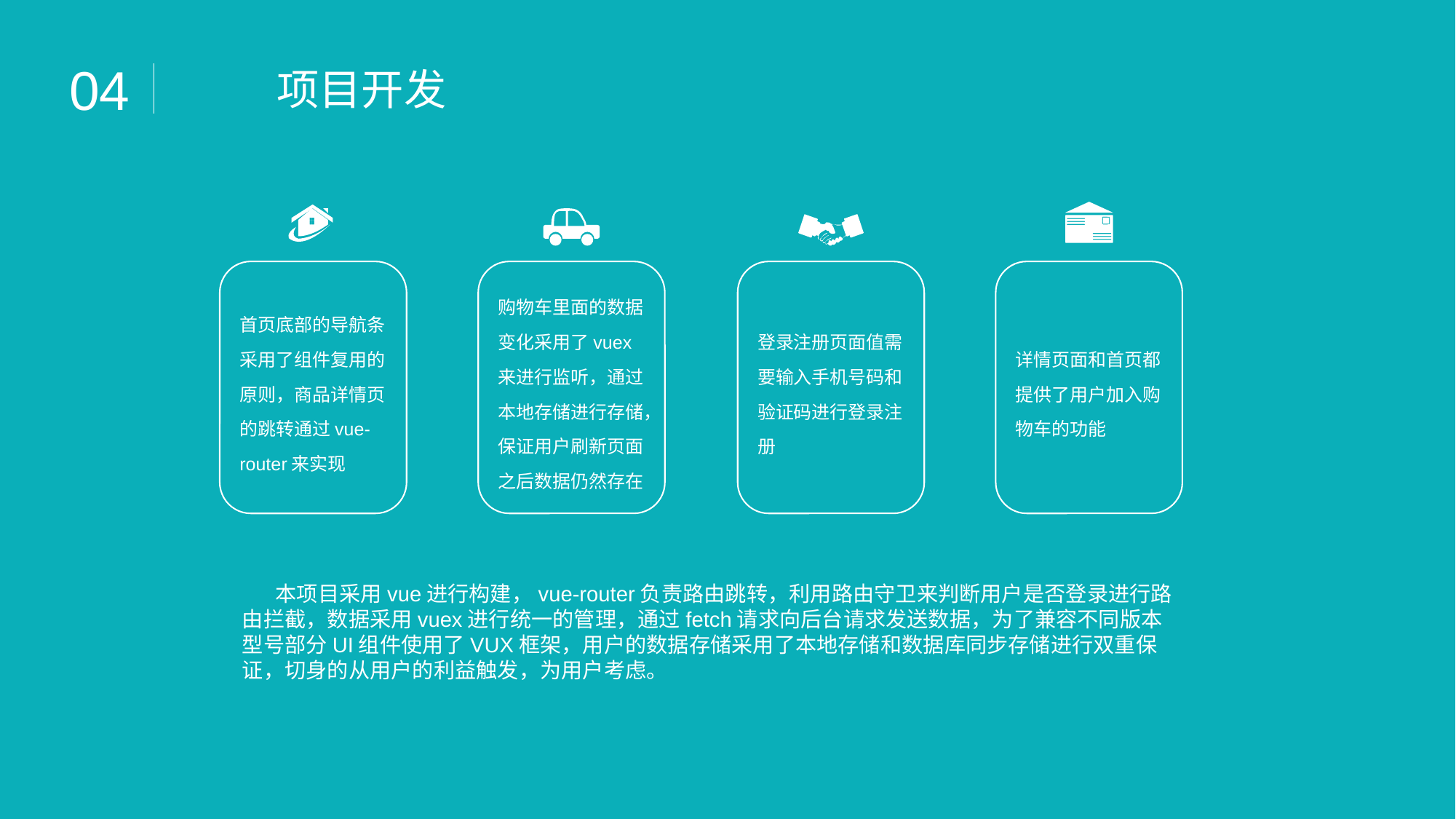

04
项目开发

首页底部的导航条采用了组件复用的原则，商品详情页的跳转通过vue-router来实现

购物车里面的数据变化采用了vuex来进行监听，通过本地存储进行存储，保证用户刷新页面之后数据仍然存在

登录注册页面值需要输入手机号码和验证码进行登录注册
详情页面和首页都提供了用户加入购物车的功能
      本项目采用vue进行构建，vue-router负责路由跳转，利用路由守卫来判断用户是否登录进行路由拦截，数据采用vuex进行统一的管理，通过fetch请求向后台请求发送数据，为了兼容不同版本型号部分UI组件使用了VUX框架，用户的数据存储采用了本地存储和数据库同步存储进行双重保证，切身的从用户的利益触发，为用户考虑。